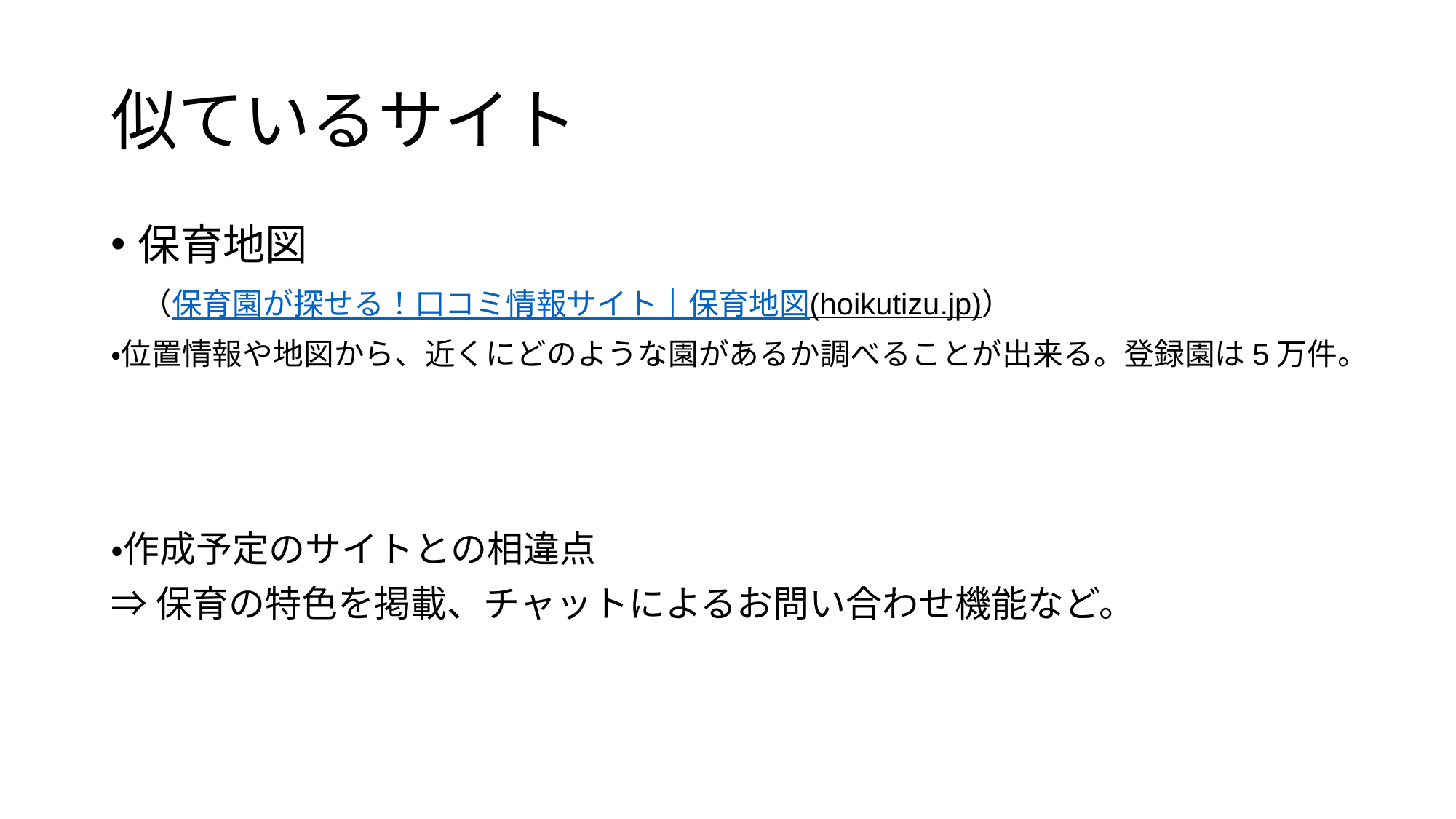

# 似ているサイト
保育地図
　（保育園が探せる！口コミ情報サイト｜保育地図(hoikutizu.jp)）
・位置情報や地図から、近くにどのような園があるか調べることが出来る。登録園は5万件。

・作成予定のサイトとの相違点
⇒保育の特色を掲載、チャットによるお問い合わせ機能など。